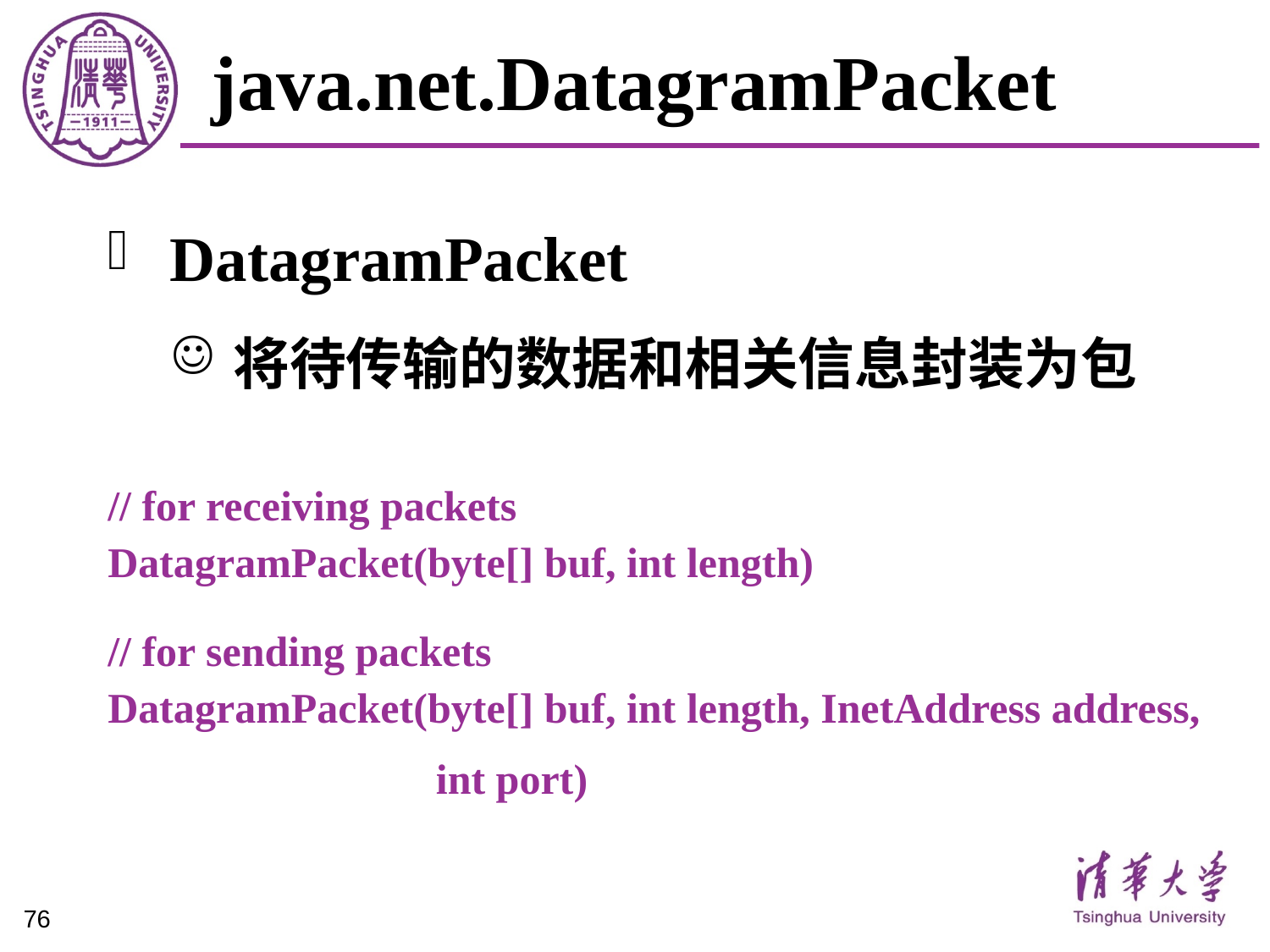

# java.net.DatagramPacket
DatagramPacket
将待传输的数据和相关信息封装为包
// for receiving packets
DatagramPacket(byte[] buf, int length)
// for sending packets
DatagramPacket(byte[] buf, int length, InetAddress address,
                               int port)
76